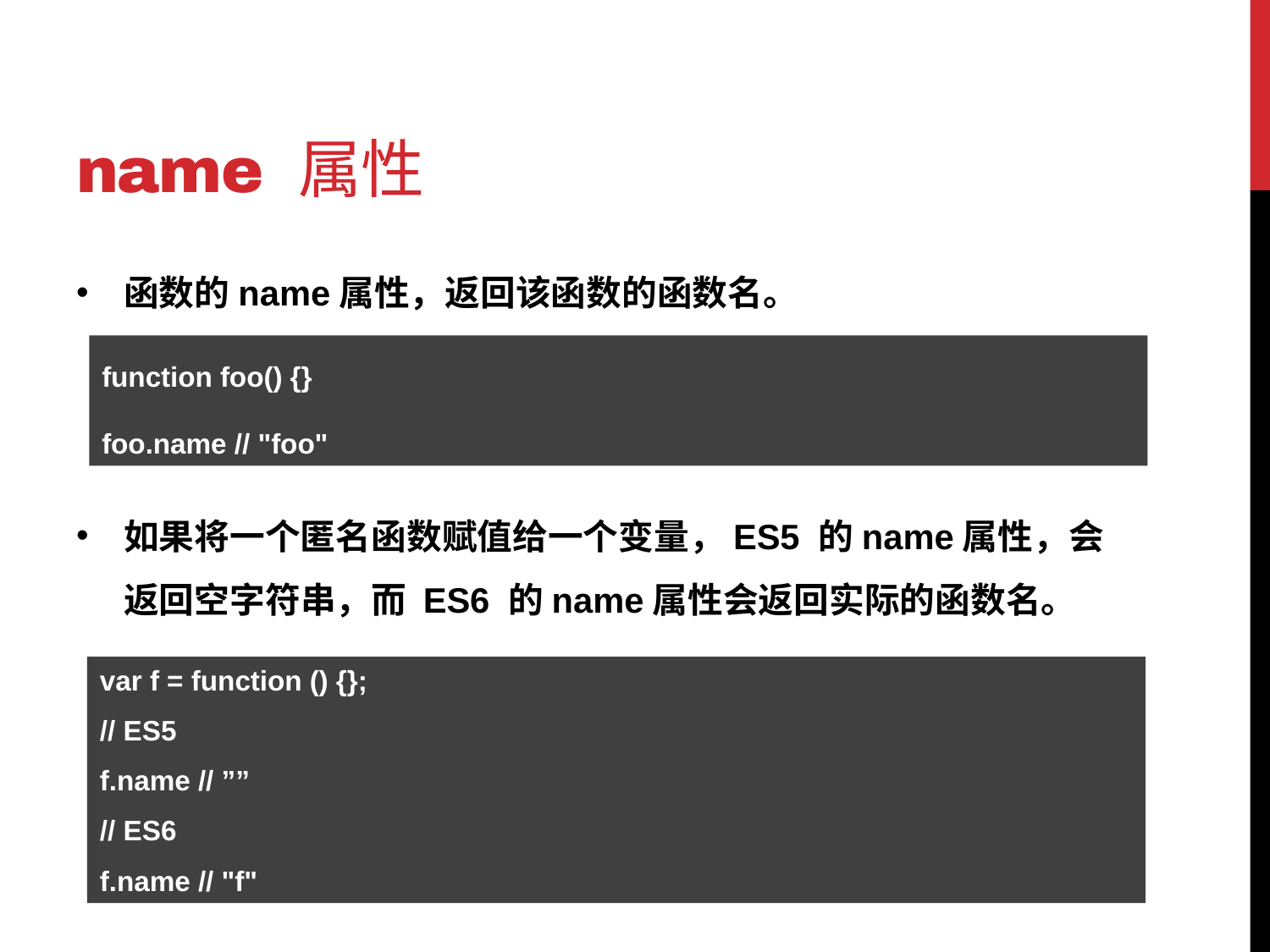

# name 属性
函数的name属性，返回该函数的函数名。

如果将一个匿名函数赋值给一个变量，ES5 的name属性，会返回空字符串，而 ES6 的name属性会返回实际的函数名。

function foo() {}
foo.name // "foo"
var f = function () {};
// ES5
f.name // ””
// ES6
f.name // "f"